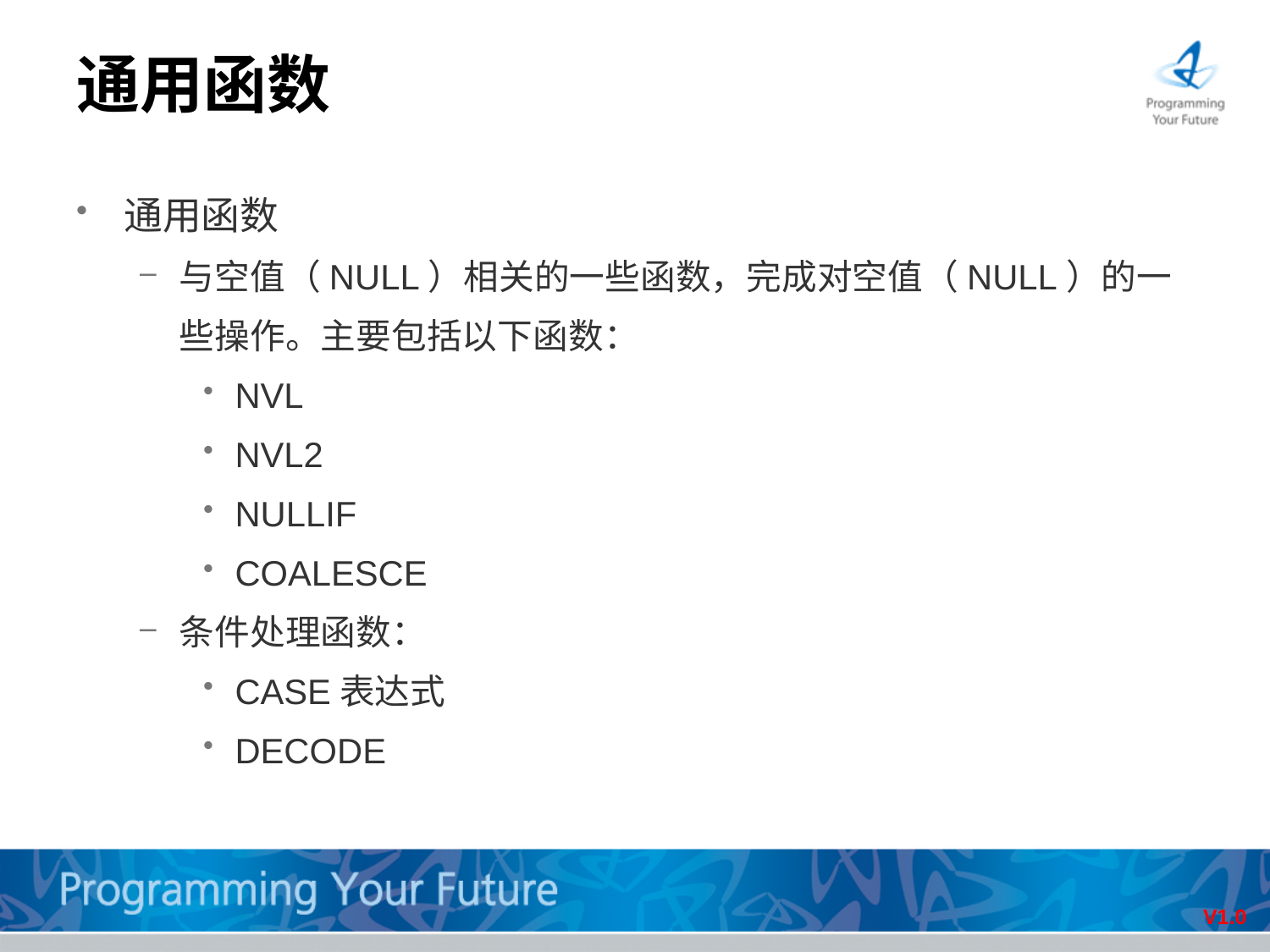

# 通用函数
通用函数
与空值（NULL）相关的一些函数，完成对空值（NULL）的一些操作。主要包括以下函数：
NVL
NVL2
NULLIF
COALESCE
条件处理函数：
CASE表达式
DECODE